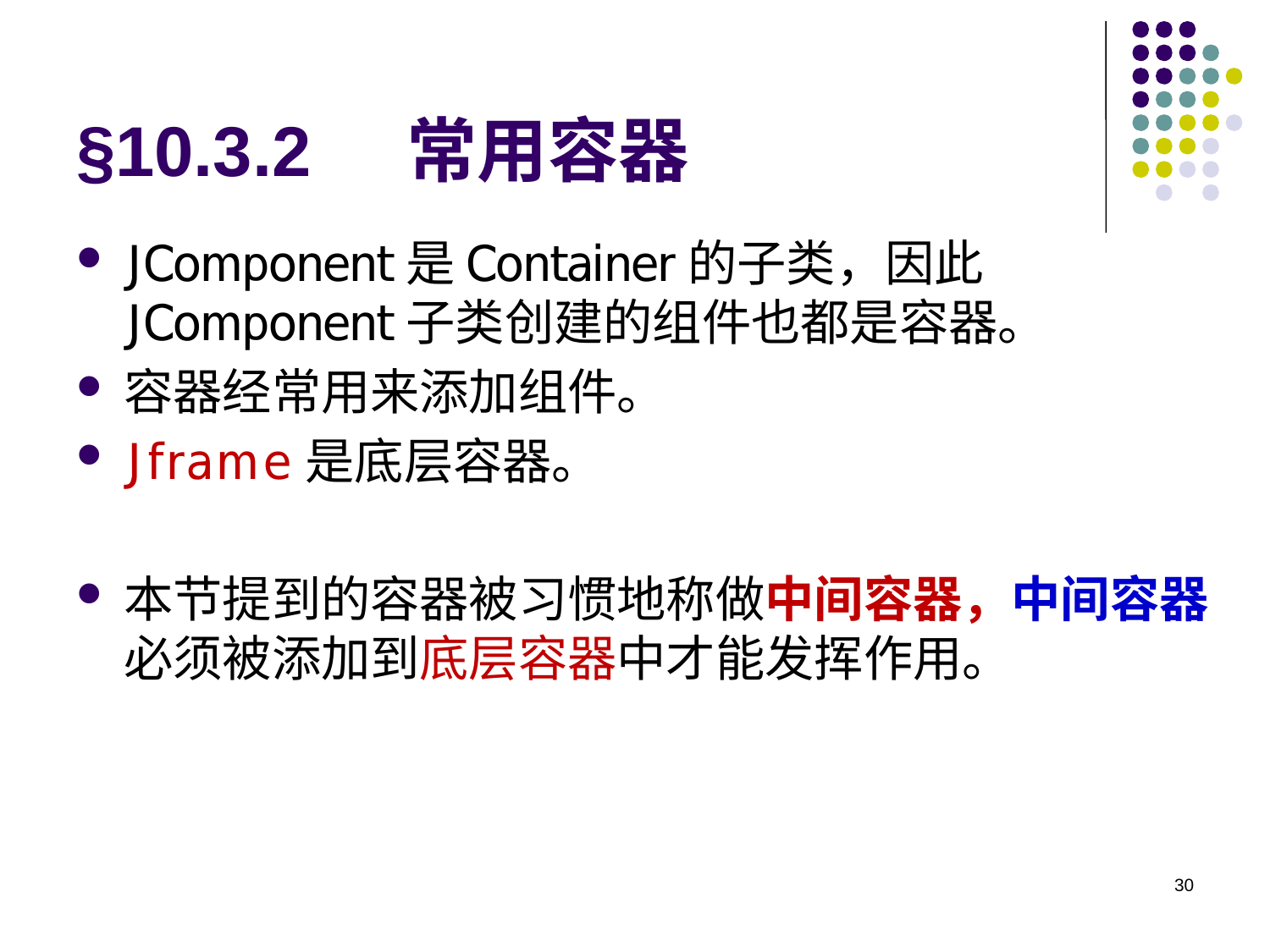

# §10.3.2    常用容器
JComponent是Container的子类，因此JComponent子类创建的组件也都是容器。
容器经常用来添加组件。
Jframe是底层容器。

本节提到的容器被习惯地称做中间容器，中间容器必须被添加到底层容器中才能发挥作用。
30